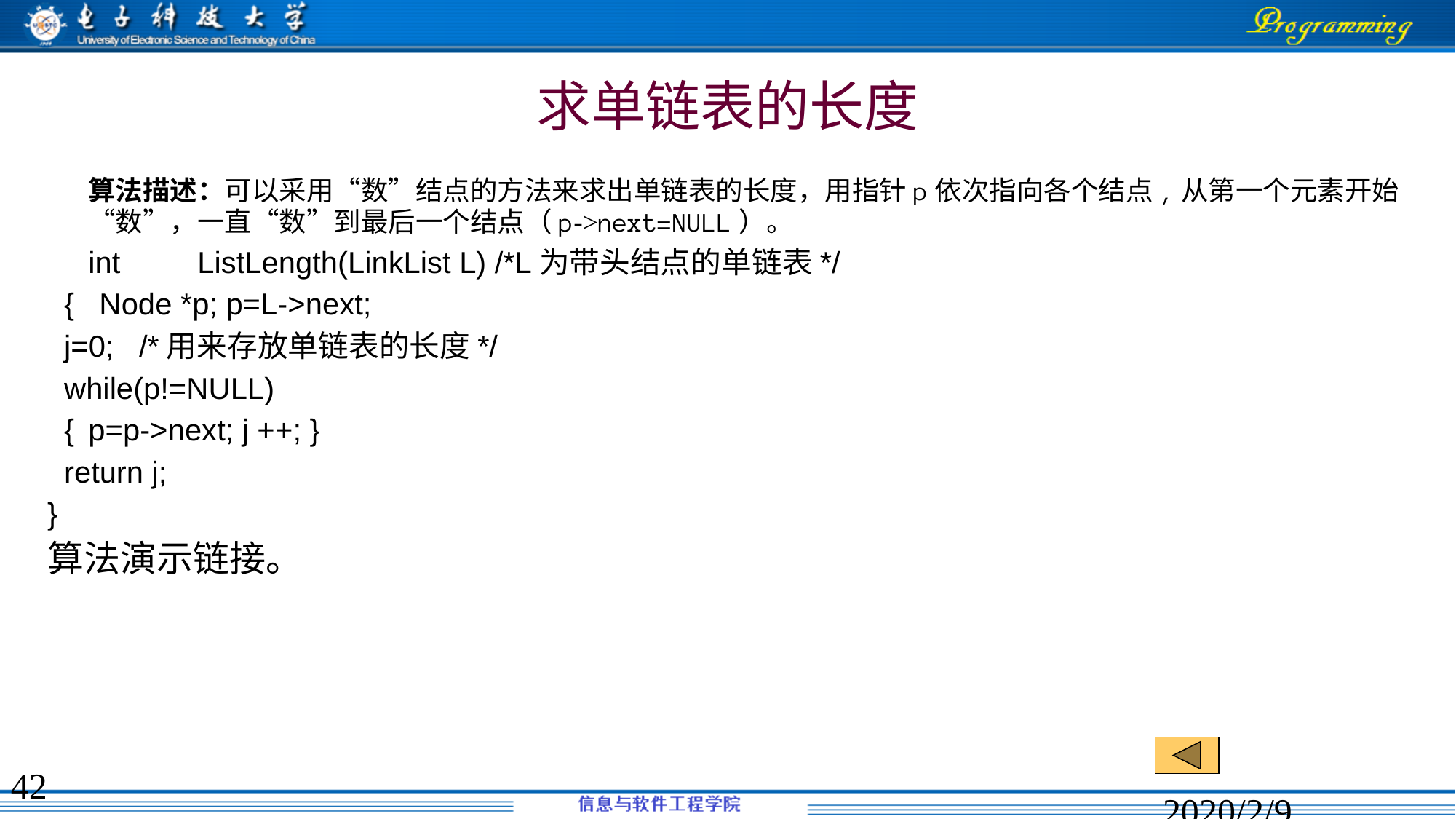

# 求单链表的长度
	算法描述：可以采用“数”结点的方法来求出单链表的长度，用指针p依次指向各个结点,从第一个元素开始“数”，一直“数”到最后一个结点（p->next=NULL）。
	int	ListLength(LinkList L) /*L为带头结点的单链表*/
  {   Node *p; p=L->next;
  j=0;   /*用来存放单链表的长度*/
  while(p!=NULL)
  {	p=p->next; j ++; }
  return j;
}
算法演示链接。

42
2020/2/9